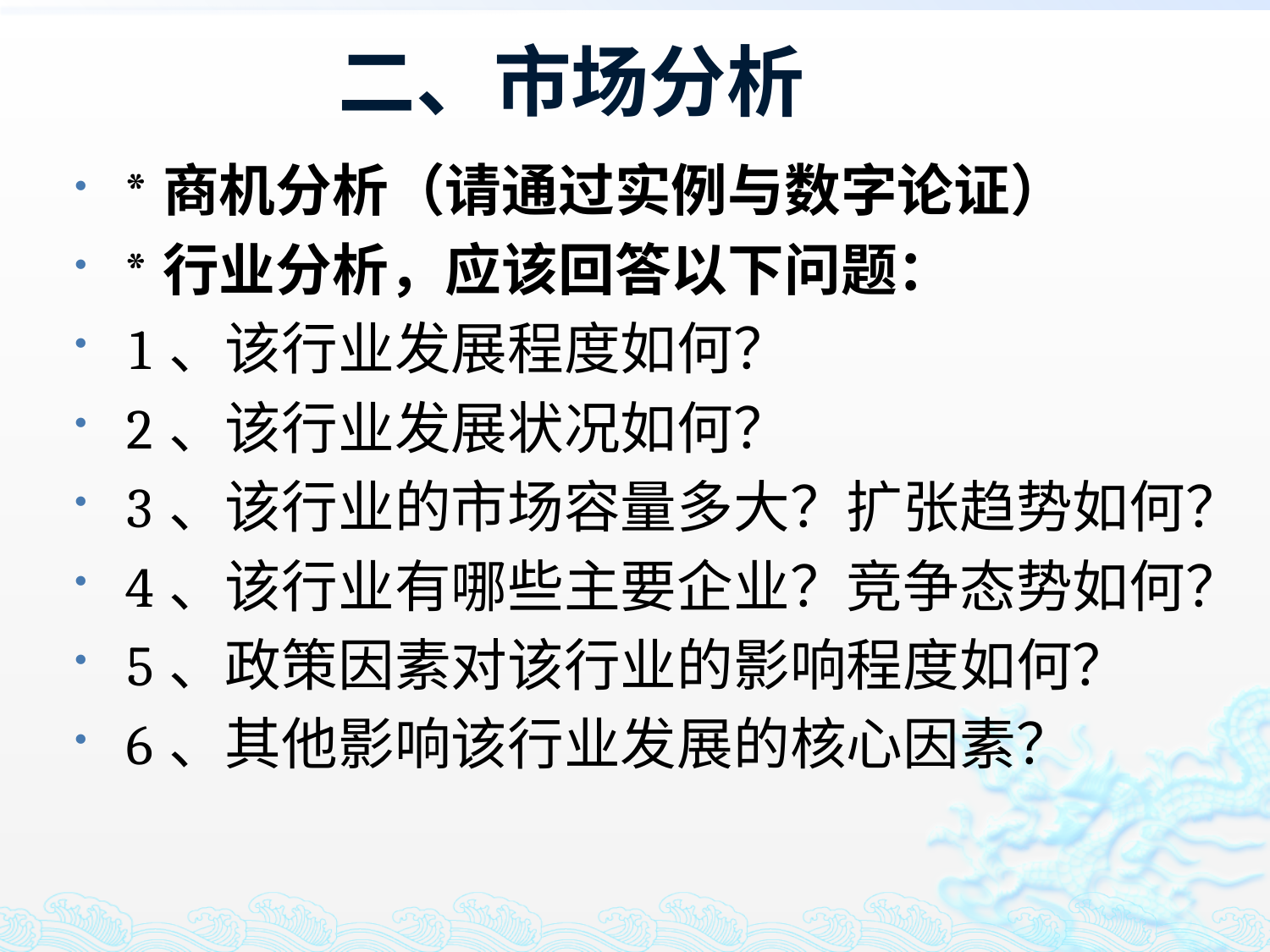

# 二、市场分析
*商机分析（请通过实例与数字论证）
*行业分析，应该回答以下问题：
1、该行业发展程度如何？
2、该行业发展状况如何？
3、该行业的市场容量多大？扩张趋势如何？
4、该行业有哪些主要企业？竞争态势如何？
5、政策因素对该行业的影响程度如何？
6、其他影响该行业发展的核心因素？